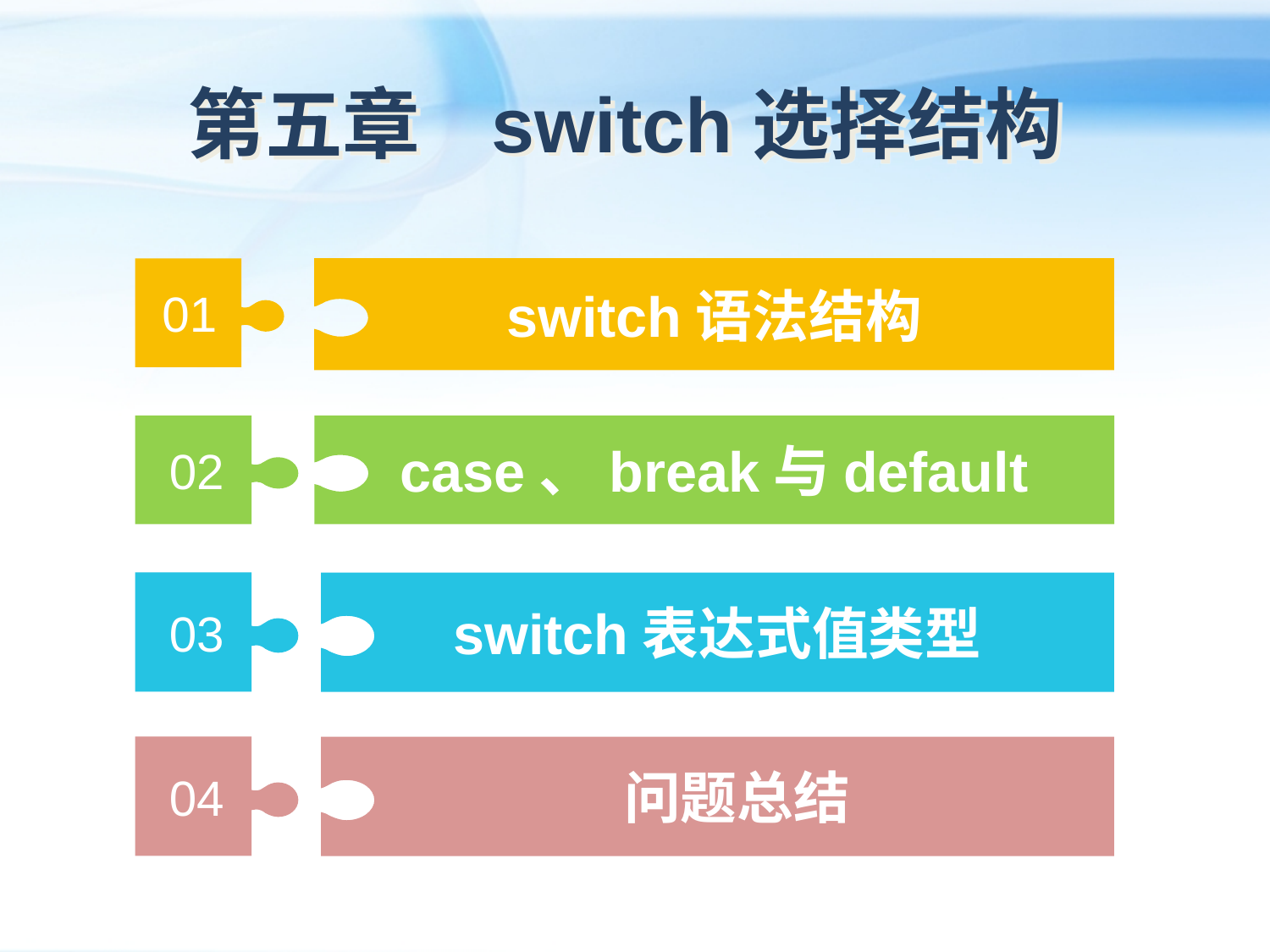

第五章   switch选择结构

switch语法结构
01
02
case、break与default
03
switch表达式值类型
04
  问题总结